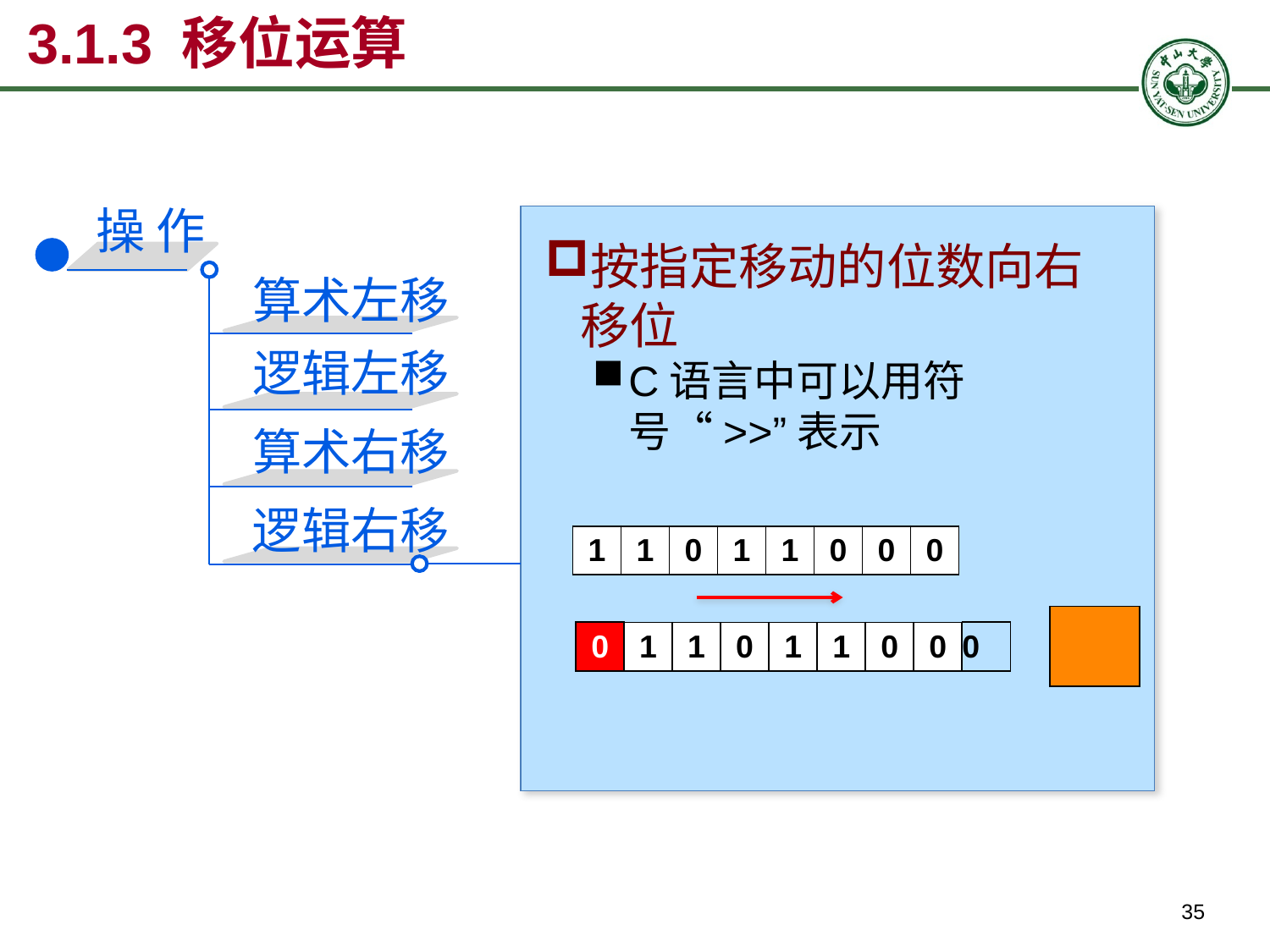

# 3.1.3 移位运算
操 作

按指定移动的位数向右移位
C语言中可以用符号“>>”表示

算术左移

逻辑左移

算术右移

逻辑右移
| 1 | 1 | 0 | 1 | 1 | 0 | 0 | 0 |
| --- | --- | --- | --- | --- | --- | --- | --- |

|  |
| --- |
| 0 |
| --- |
| 0 |
| --- |
| 1 | 1 | 1 | 0 | 1 | 1 | 0 | 0 |
| --- | --- | --- | --- | --- | --- | --- | --- |